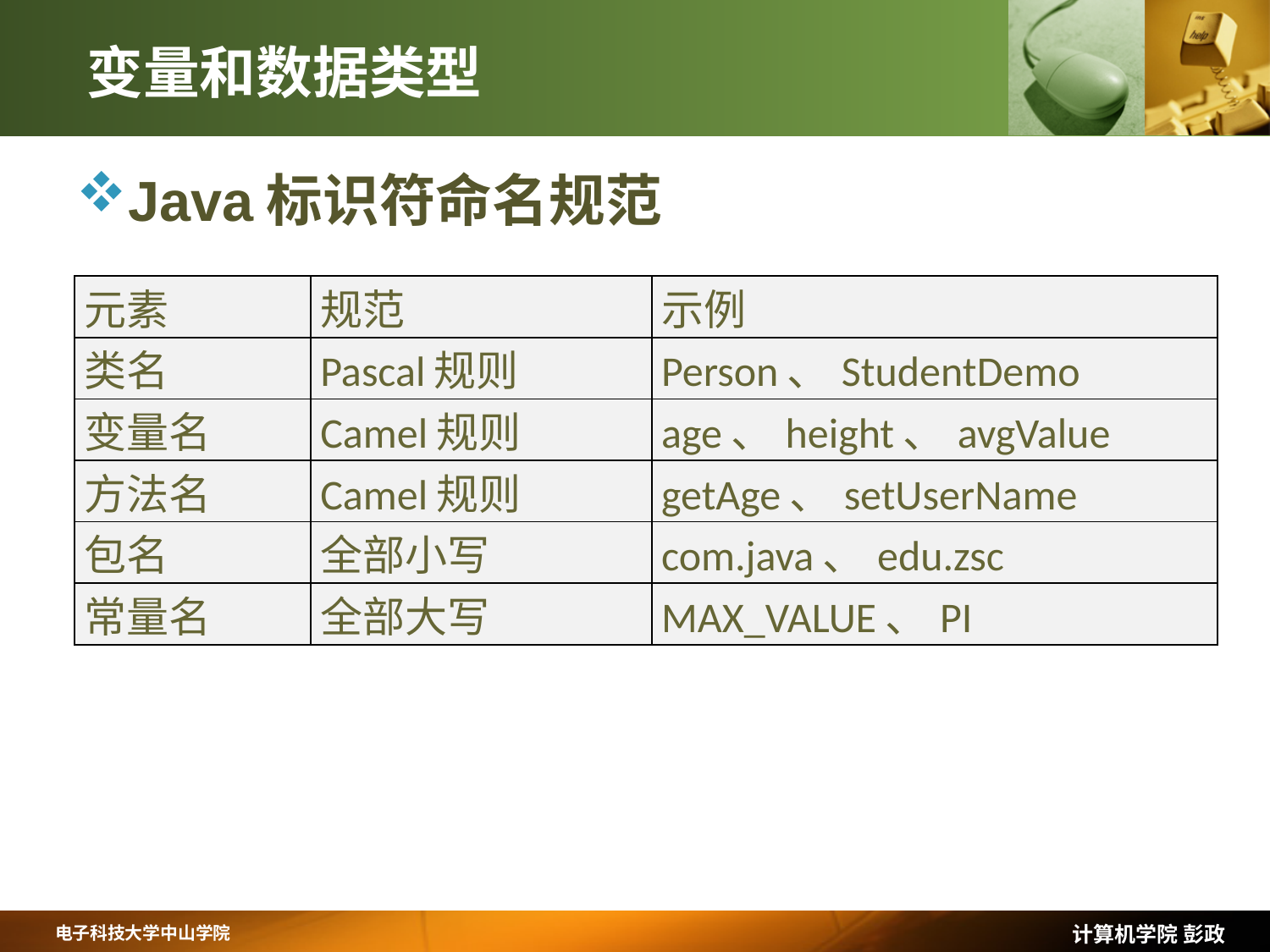

# 变量和数据类型
Java标识符命名规范
| 元素 | 规范 | 示例 |
| --- | --- | --- |
| 类名 | Pascal规则 | Person、StudentDemo |
| 变量名 | Camel规则 | age、height、avgValue |
| 方法名 | Camel规则 | getAge、setUserName |
| 包名 | 全部小写 | com.java、edu.zsc |
| 常量名 | 全部大写 | MAX\_VALUE、PI |
计算机学院 彭政
电子科技大学中山学院